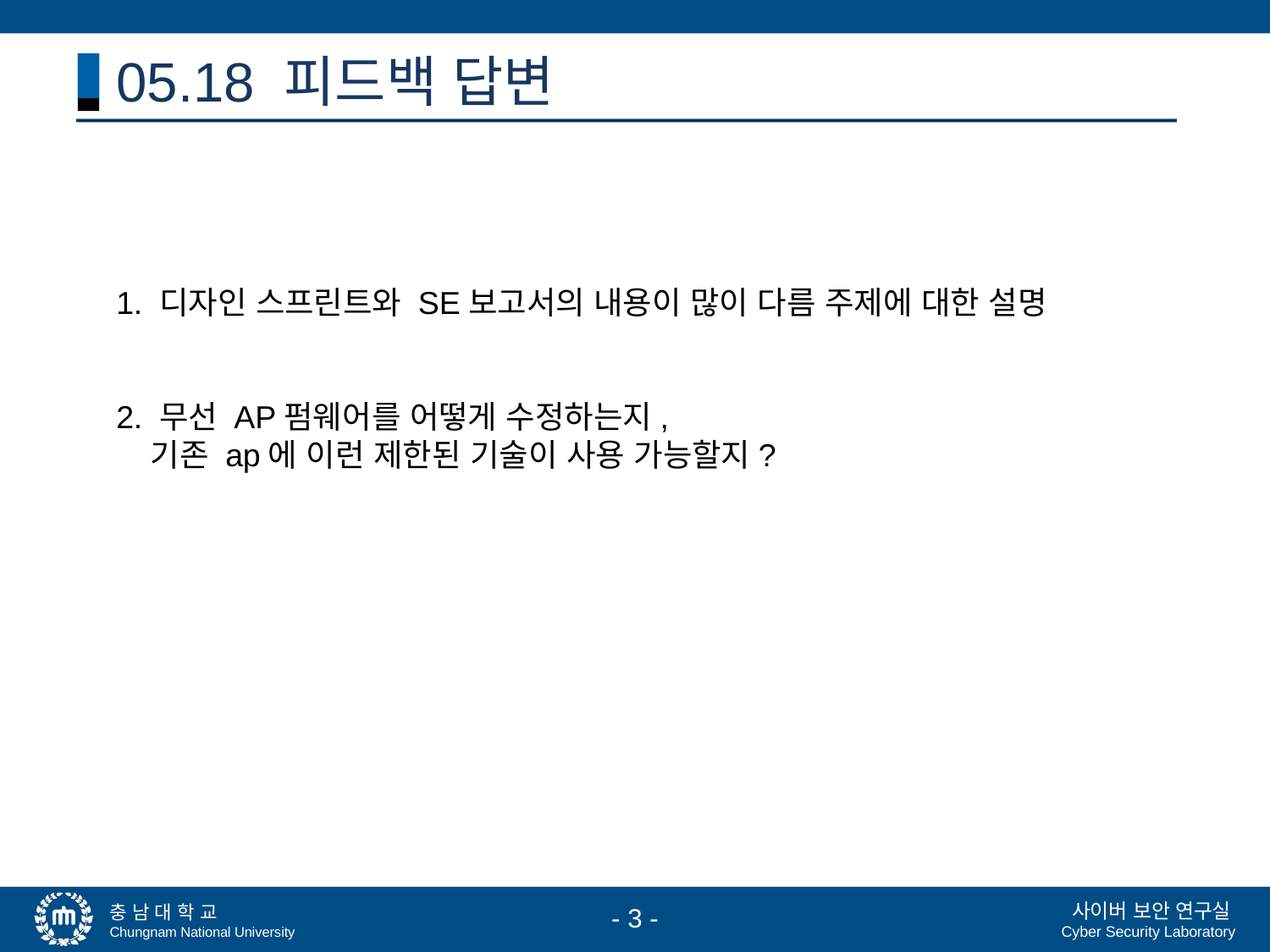

# 05.18 피드백 답변

1. 디자인 스프린트와 SE보고서의 내용이 많이 다름 주제에 대한 설명

2. 무선 AP펌웨어를 어떻게 수정하는지,
   기존 ap에 이런 제한된 기술이 사용 가능할지?